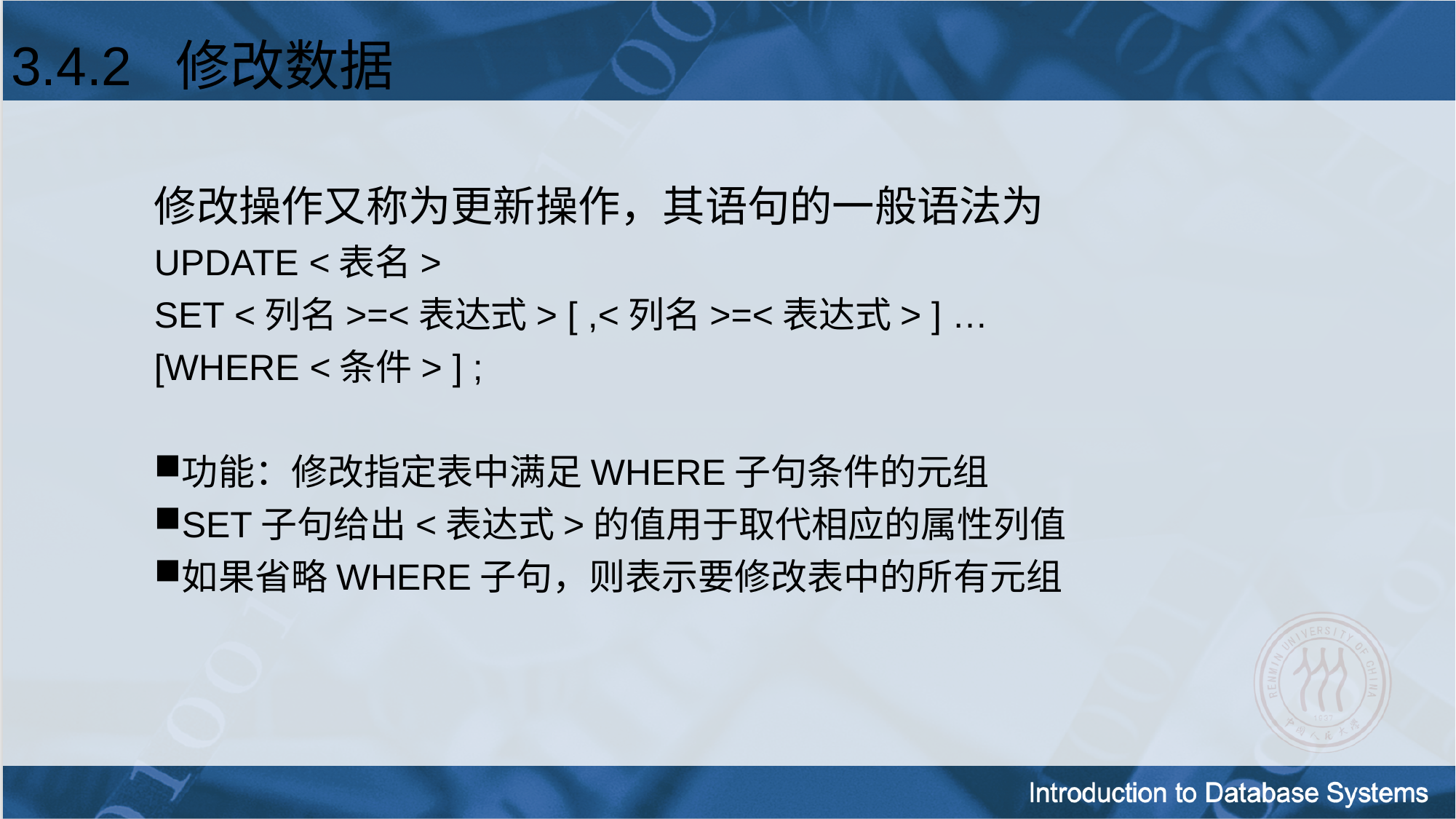

3.4.2  修改数据
修改操作又称为更新操作，其语句的一般语法为
UPDATE <表名>
SET <列名>=<表达式> [ ,<列名>=<表达式> ] …
[WHERE <条件> ] ;

功能：修改指定表中满足WHERE子句条件的元组
SET子句给出<表达式>的值用于取代相应的属性列值
如果省略WHERE子句，则表示要修改表中的所有元组